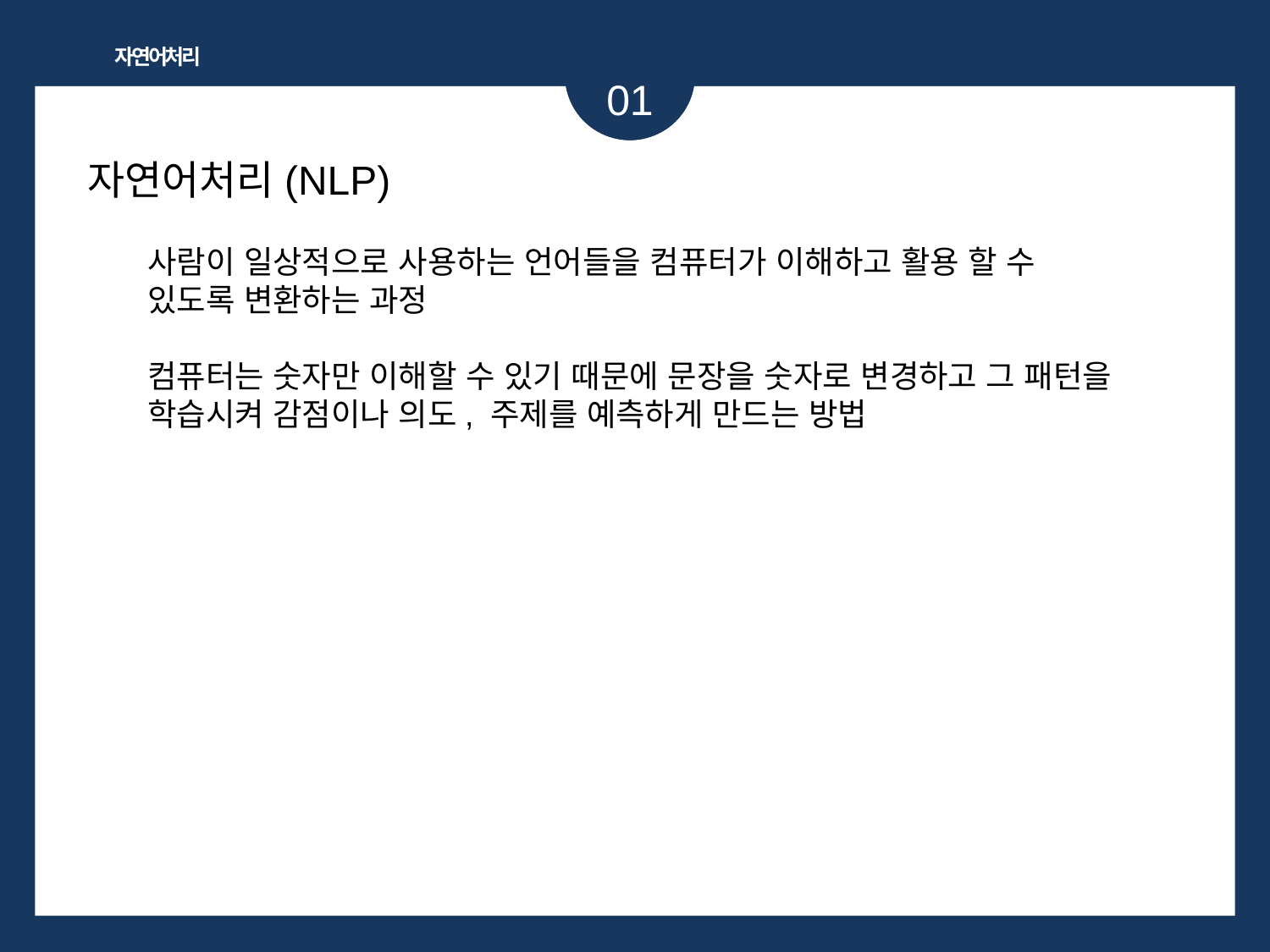

자연어처리
01
자연어처리(NLP)
사람이 일상적으로 사용하는 언어들을 컴퓨터가 이해하고 활용 할 수 있도록 변환하는 과정

컴퓨터는 숫자만 이해할 수 있기 때문에 문장을 숫자로 변경하고 그 패턴을 학습시켜 감점이나 의도, 주제를 예측하게 만드는 방법